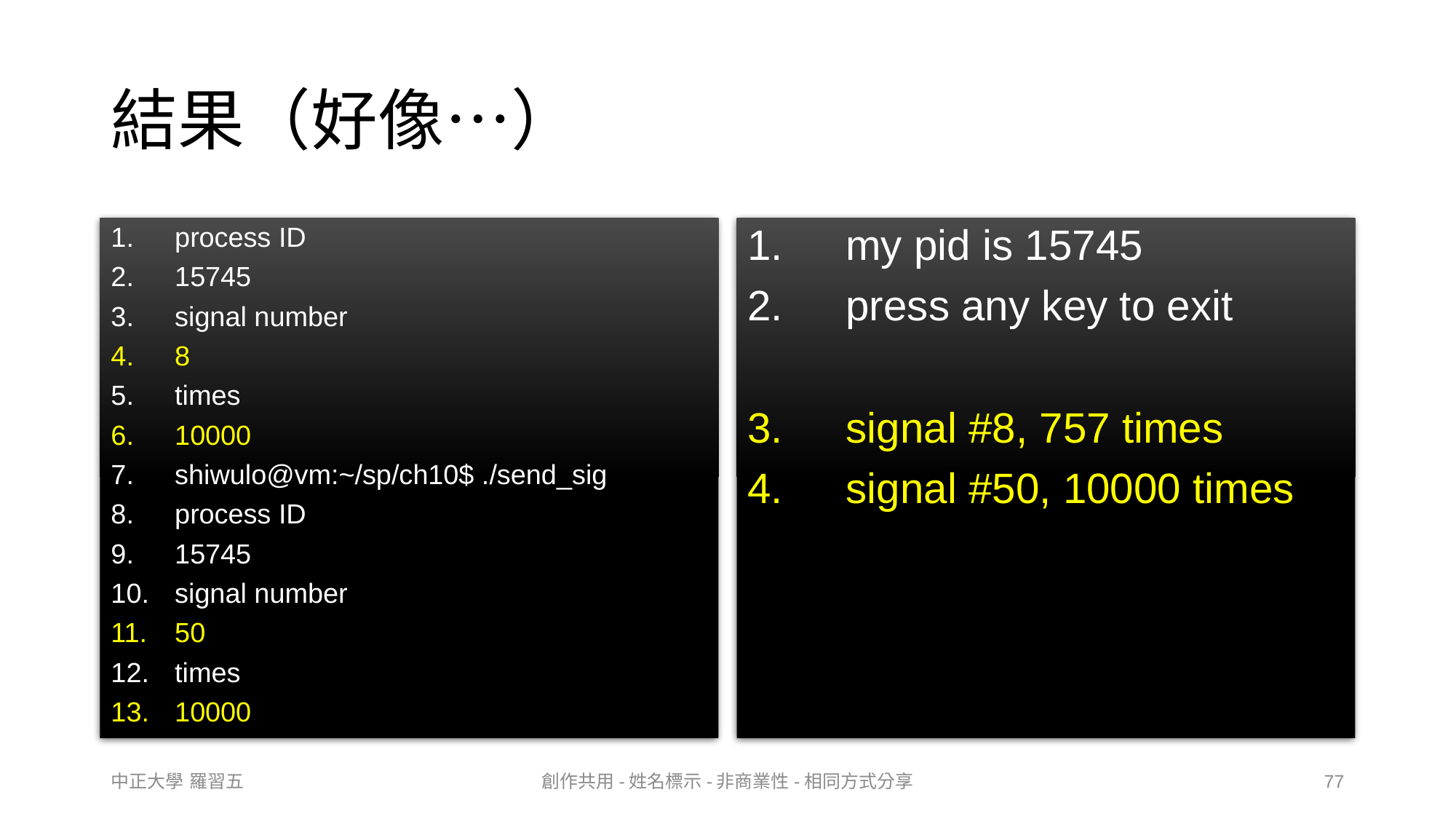

# 結果（好像…）
process ID
15745
signal number
8
times
10000
shiwulo@vm:~/sp/ch10$ ./send_sig
process ID
15745
signal number
50
times
10000

my pid is 15745
press any key to exit

signal #8, 757 times
signal #50, 10000 times

中正大學 羅習五
創作共用-姓名標示-非商業性-相同方式分享
77